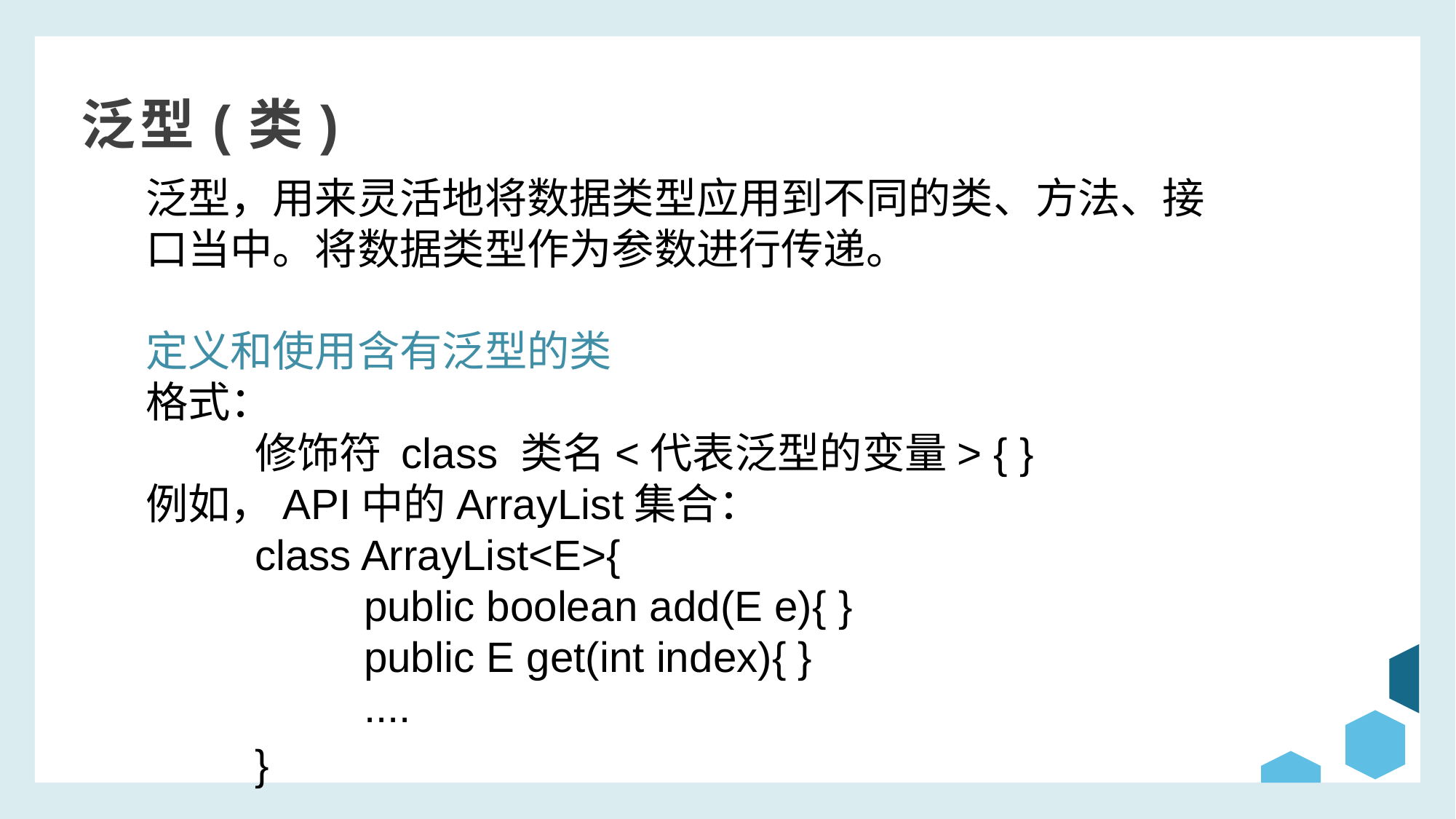

泛型(类)
泛型，用来灵活地将数据类型应用到不同的类、方法、接口当中。将数据类型作为参数进行传递。

定义和使用含有泛型的类
格式：
	修饰符 class 类名<代表泛型的变量> { }
例如，API中的ArrayList集合：
	class ArrayList<E>{
		public boolean add(E e){ }
		public E get(int index){ }
		....
	}